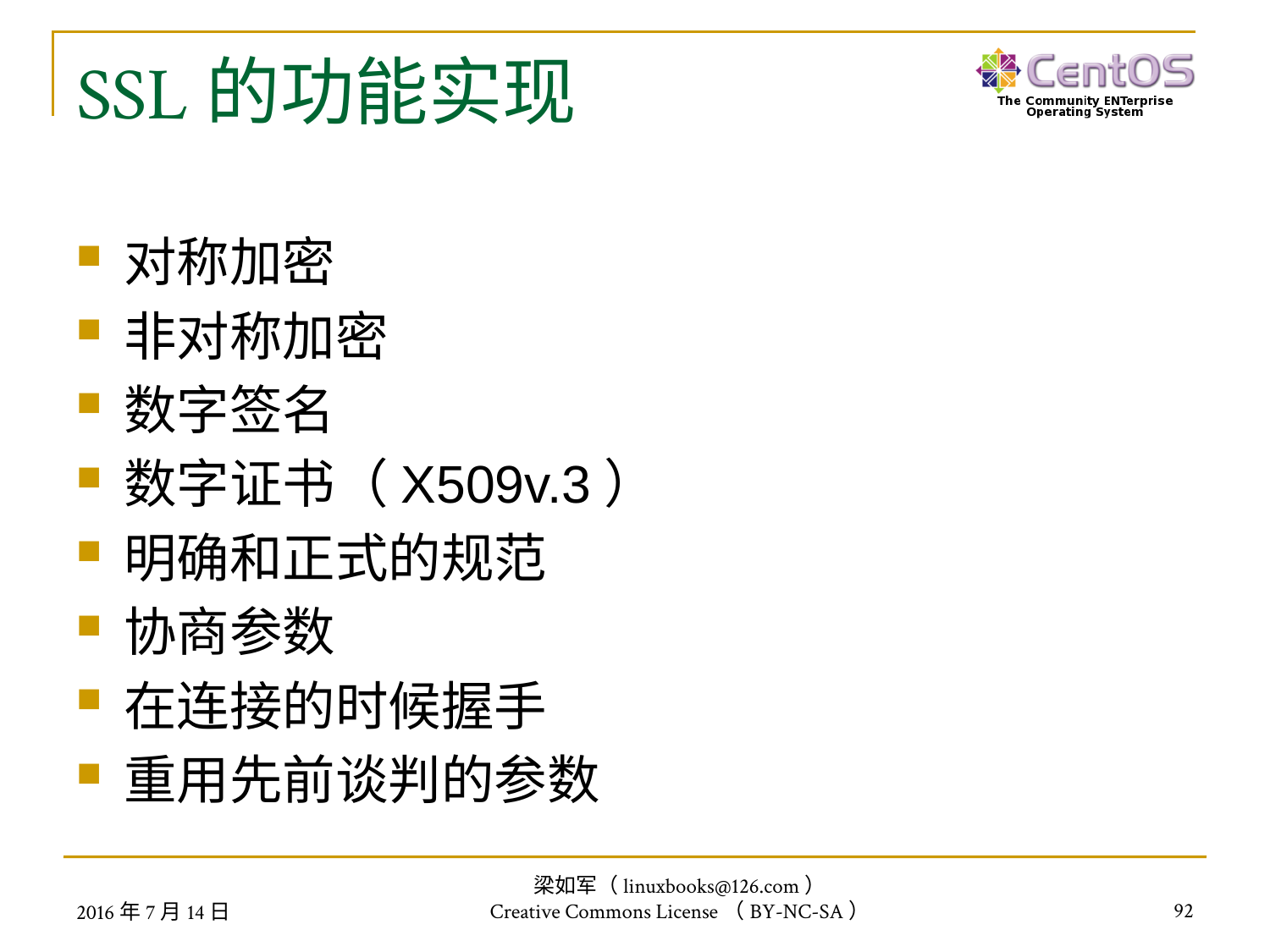

# SSL的功能实现
对称加密
非对称加密
数字签名
数字证书（X509v.3）
明确和正式的规范
协商参数
在连接的时候握手
重用先前谈判的参数
梁如军（linuxbooks@126.com）
Creative Commons License（BY-NC-SA）
2016年7月14日
92